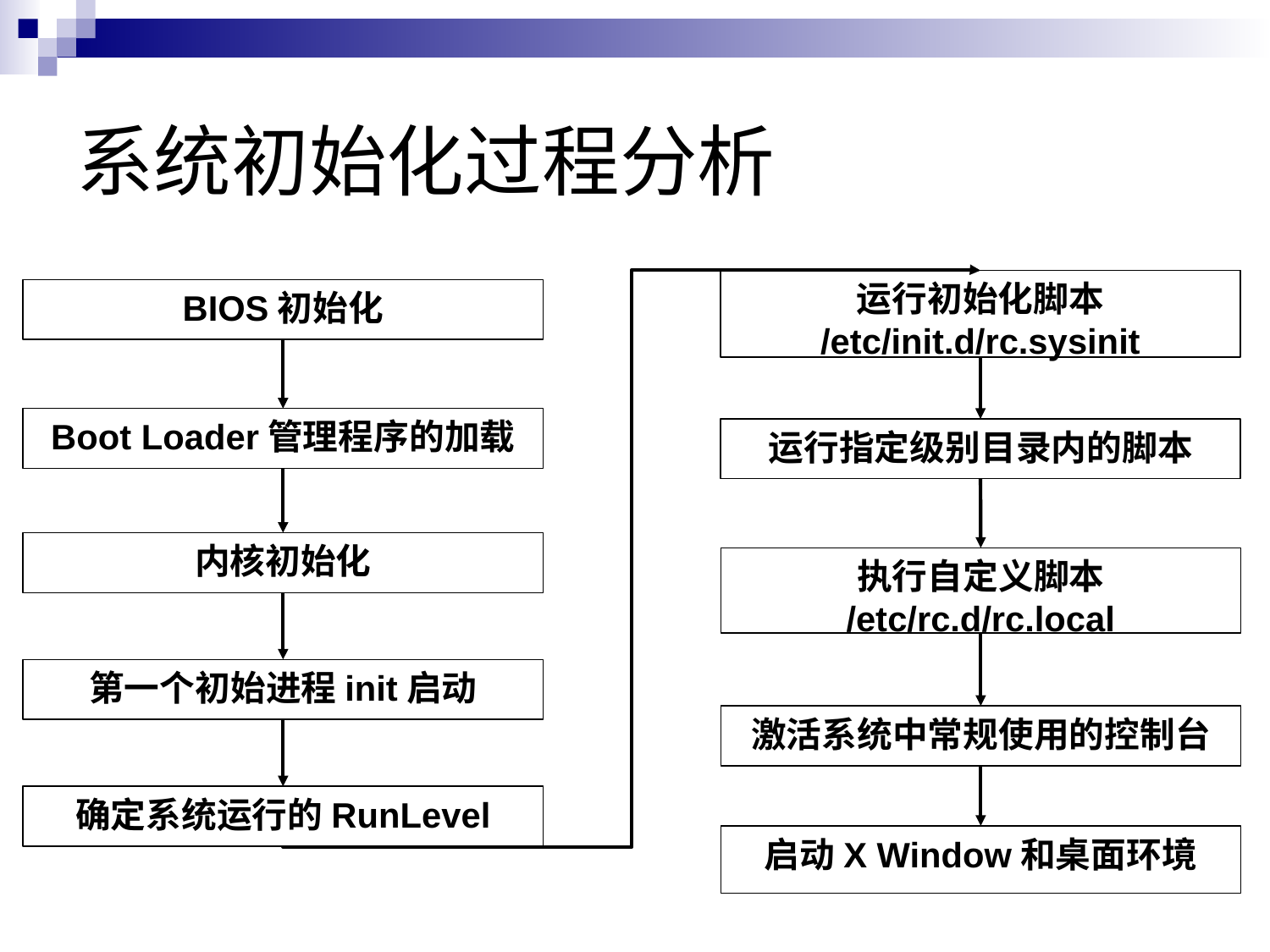

# 系统初始化过程分析
运行初始化脚本
/etc/init.d/rc.sysinit
BIOS初始化
Boot Loader管理程序的加载
运行指定级别目录内的脚本
内核初始化
执行自定义脚本
/etc/rc.d/rc.local
第一个初始进程init启动
激活系统中常规使用的控制台
确定系统运行的RunLevel
启动X Window和桌面环境